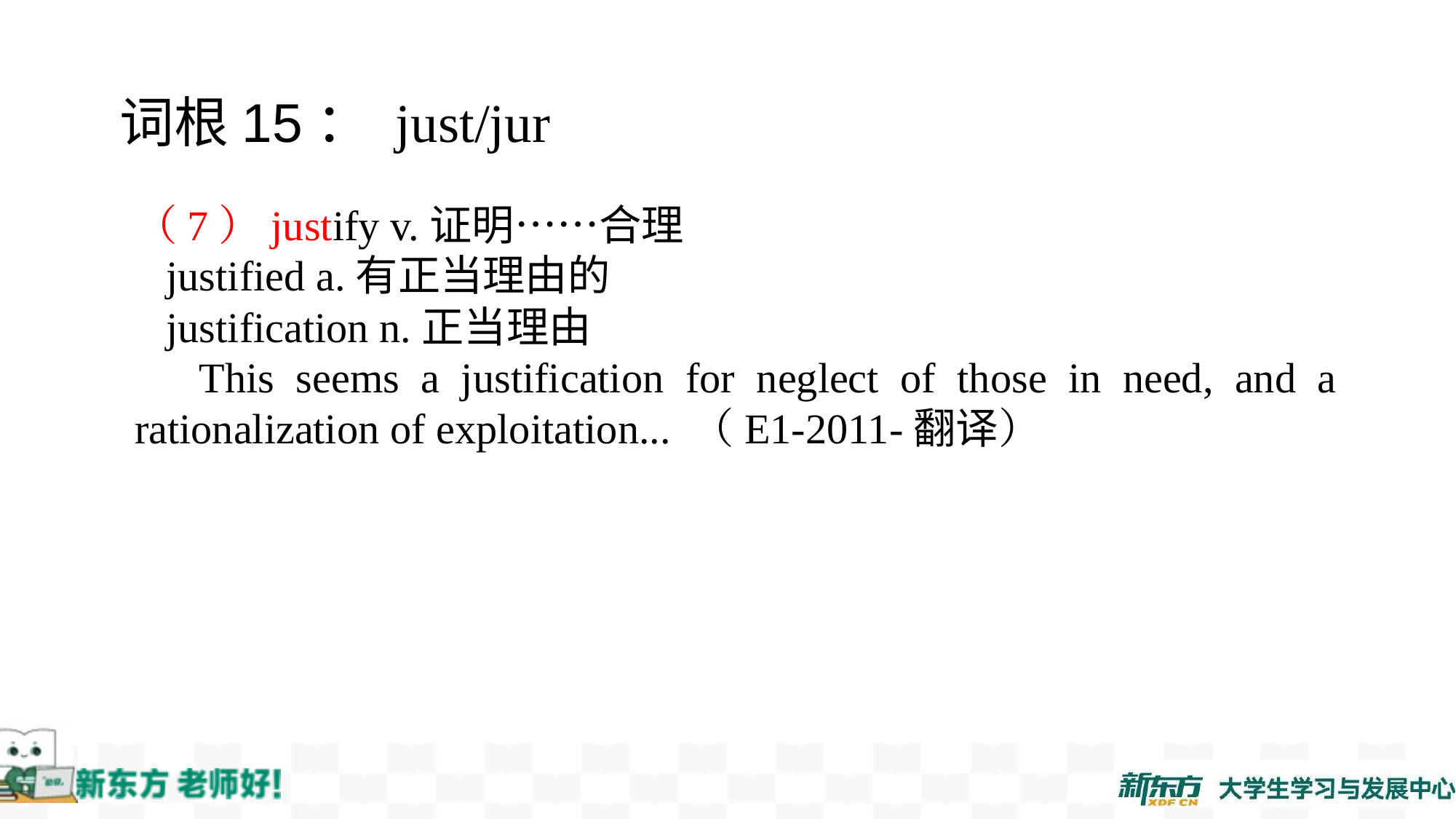

词根15： just/jur

（7）justify v.证明……合理
   justified a.有正当理由的
   justification n.正当理由
   This seems a justification for neglect of those in need, and a rationalization of exploitation... （E1-2011-翻译）